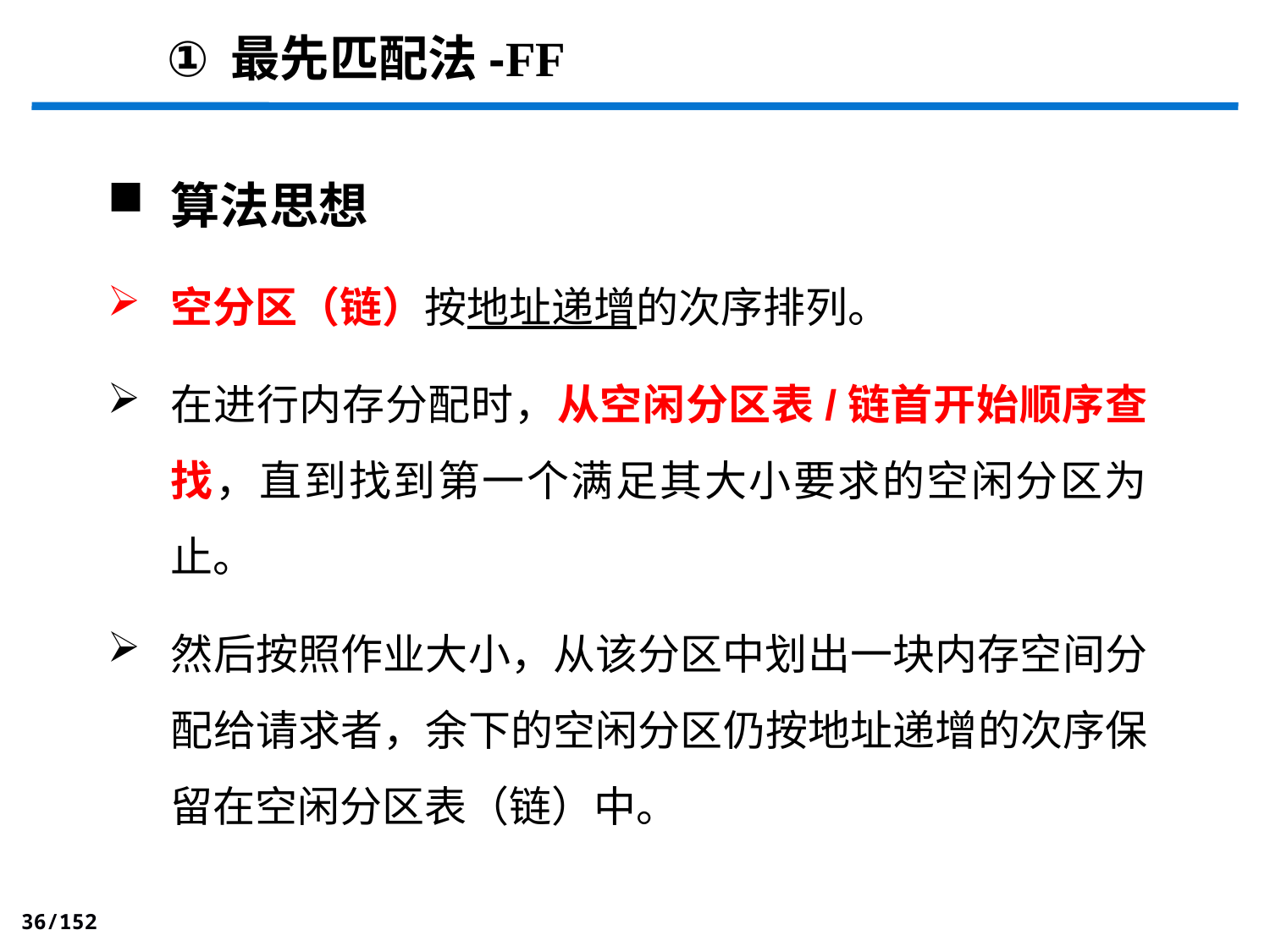

最先匹配法-FF
算法思想
空分区（链）按地址递增的次序排列。
在进行内存分配时，从空闲分区表/链首开始顺序查找，直到找到第一个满足其大小要求的空闲分区为止。
然后按照作业大小，从该分区中划出一块内存空间分配给请求者，余下的空闲分区仍按地址递增的次序保留在空闲分区表（链）中。